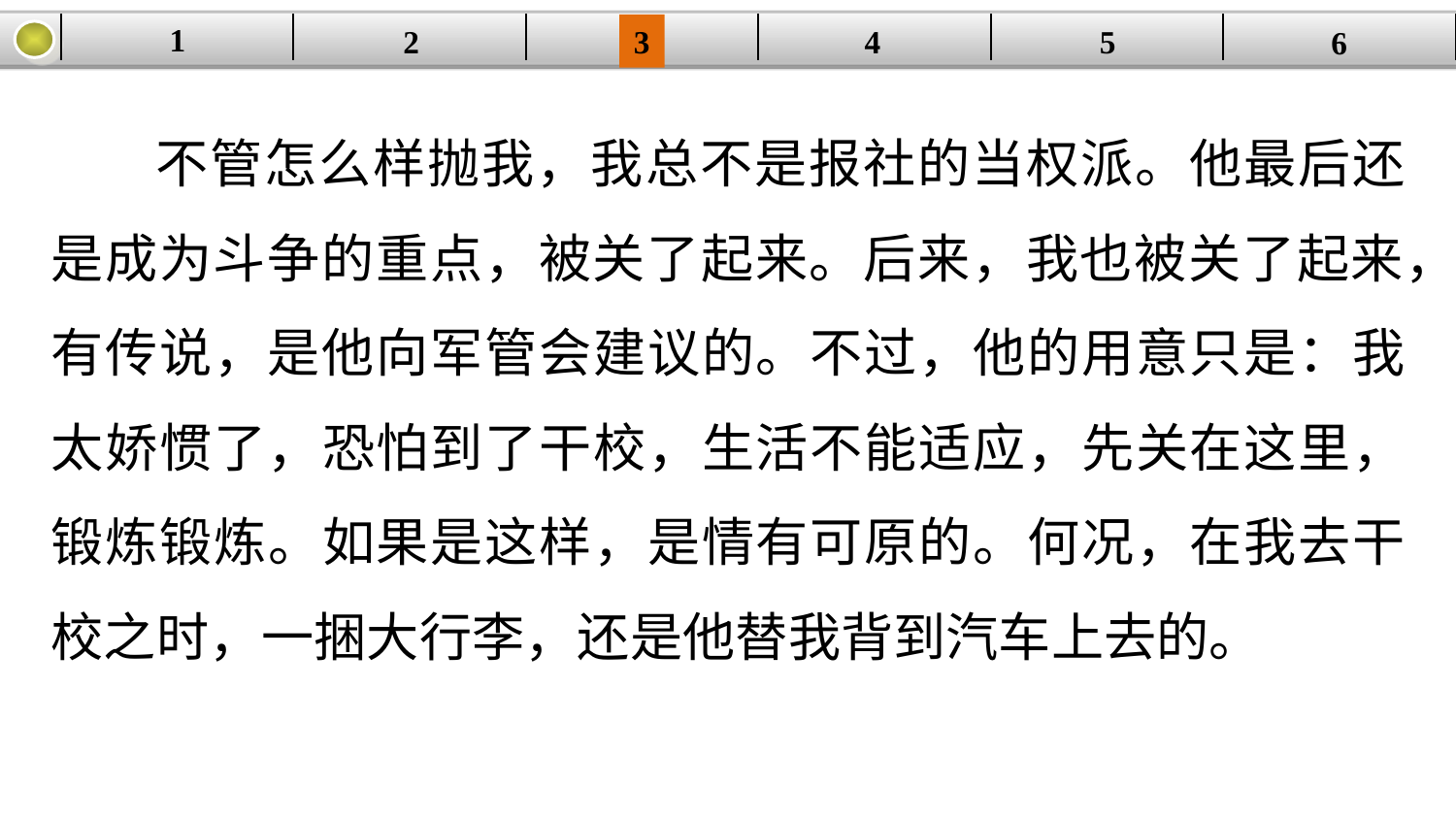

1
|  |  |  |  |  |  |
| --- | --- | --- | --- | --- | --- |
2
3
4
5
6

不管怎么样抛我，我总不是报社的当权派。他最后还是成为斗争的重点，被关了起来。后来，我也被关了起来，有传说，是他向军管会建议的。不过，他的用意只是：我太娇惯了，恐怕到了干校，生活不能适应，先关在这里，锻炼锻炼。如果是这样，是情有可原的。何况，在我去干校之时，一捆大行李，还是他替我背到汽车上去的。